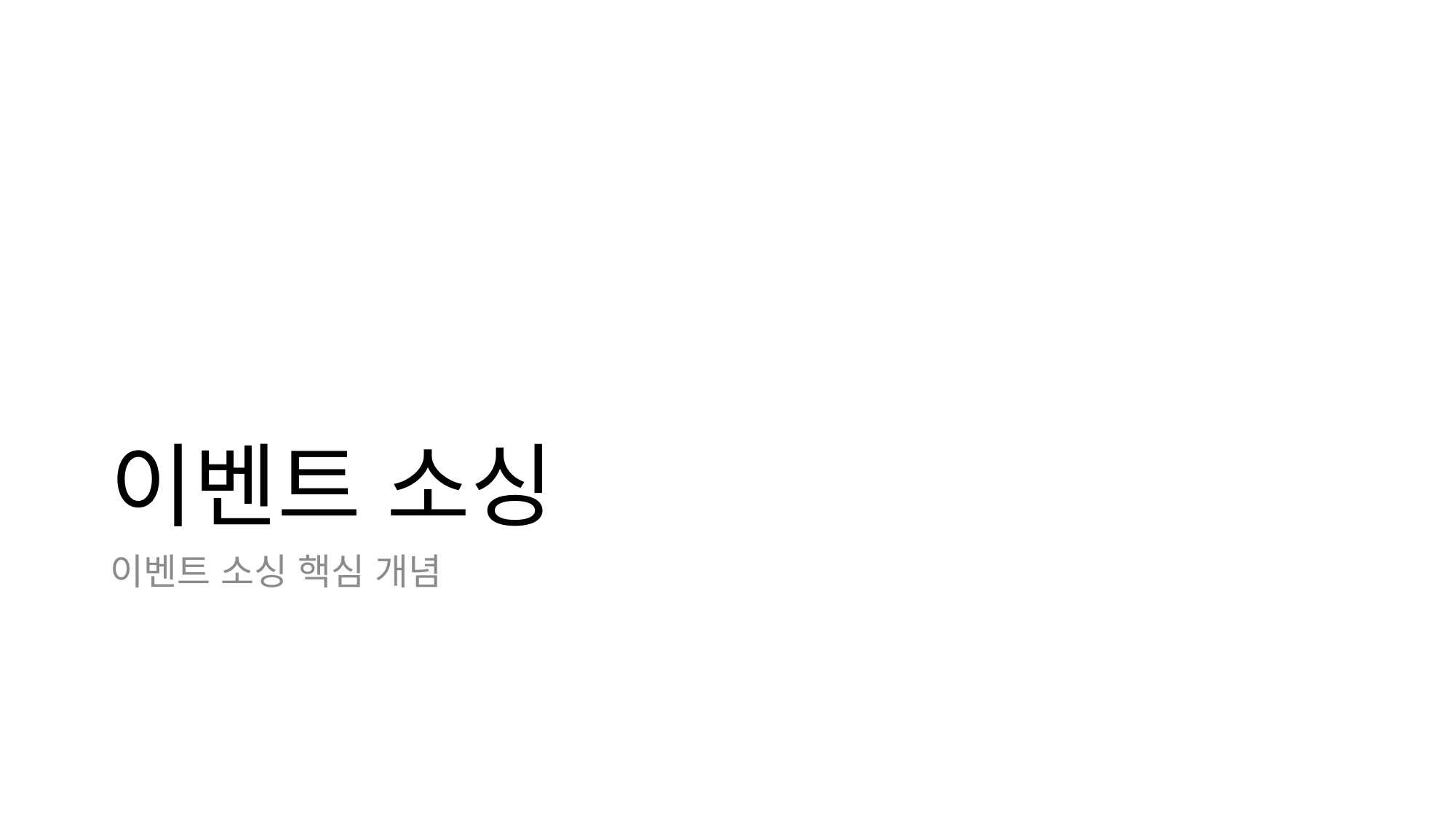

# 이벤트 소싱
이벤트 소싱 핵심 개념